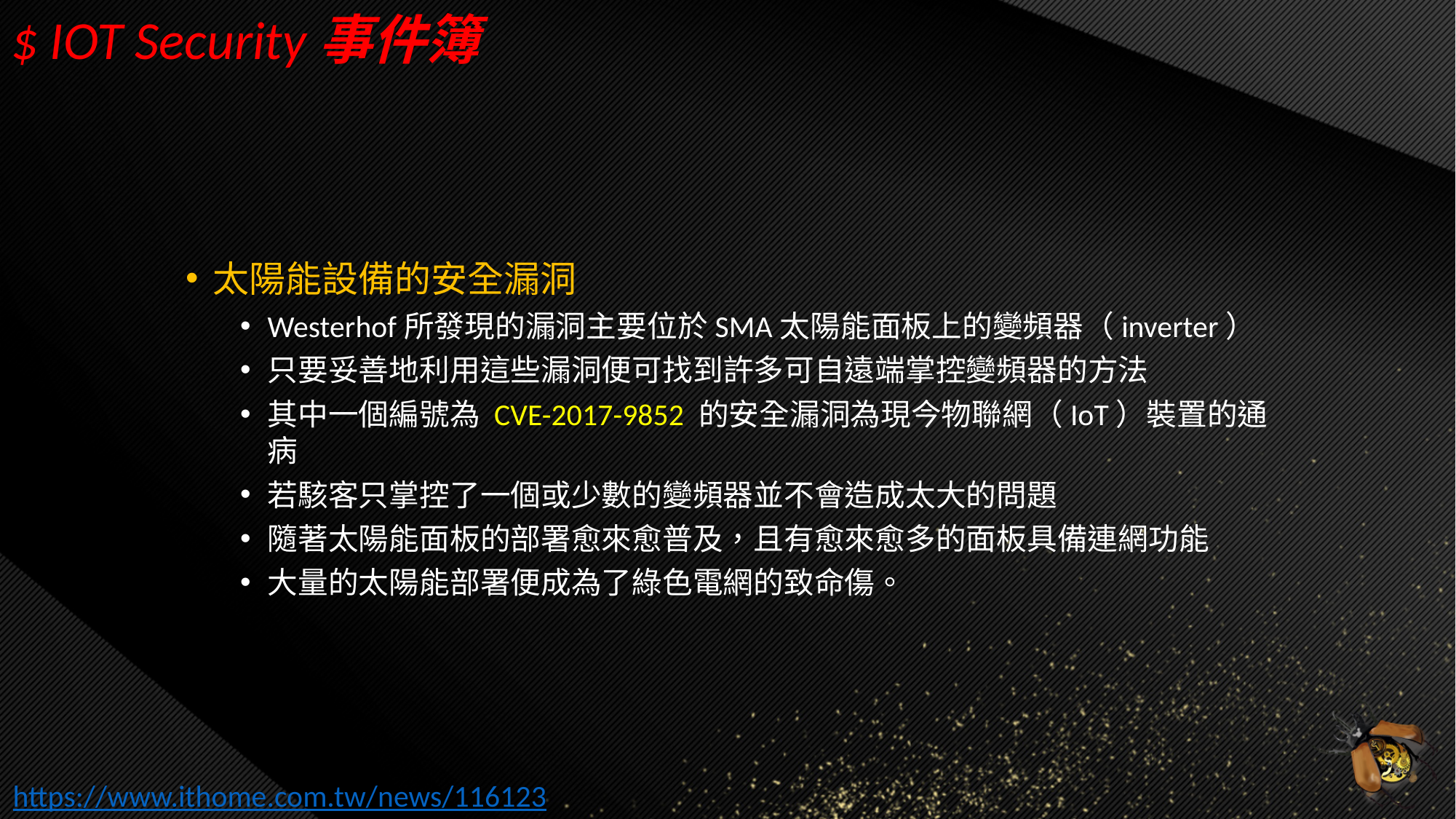

# $ IOT Security事件簿
太陽能設備的安全漏洞
Westerhof所發現的漏洞主要位於SMA太陽能面板上的變頻器（inverter）
只要妥善地利用這些漏洞便可找到許多可自遠端掌控變頻器的方法
其中一個編號為 CVE-2017-9852 的安全漏洞為現今物聯網（IoT）裝置的通病
若駭客只掌控了一個或少數的變頻器並不會造成太大的問題
隨著太陽能面板的部署愈來愈普及，且有愈來愈多的面板具備連網功能
大量的太陽能部署便成為了綠色電網的致命傷。
https://www.ithome.com.tw/news/116123